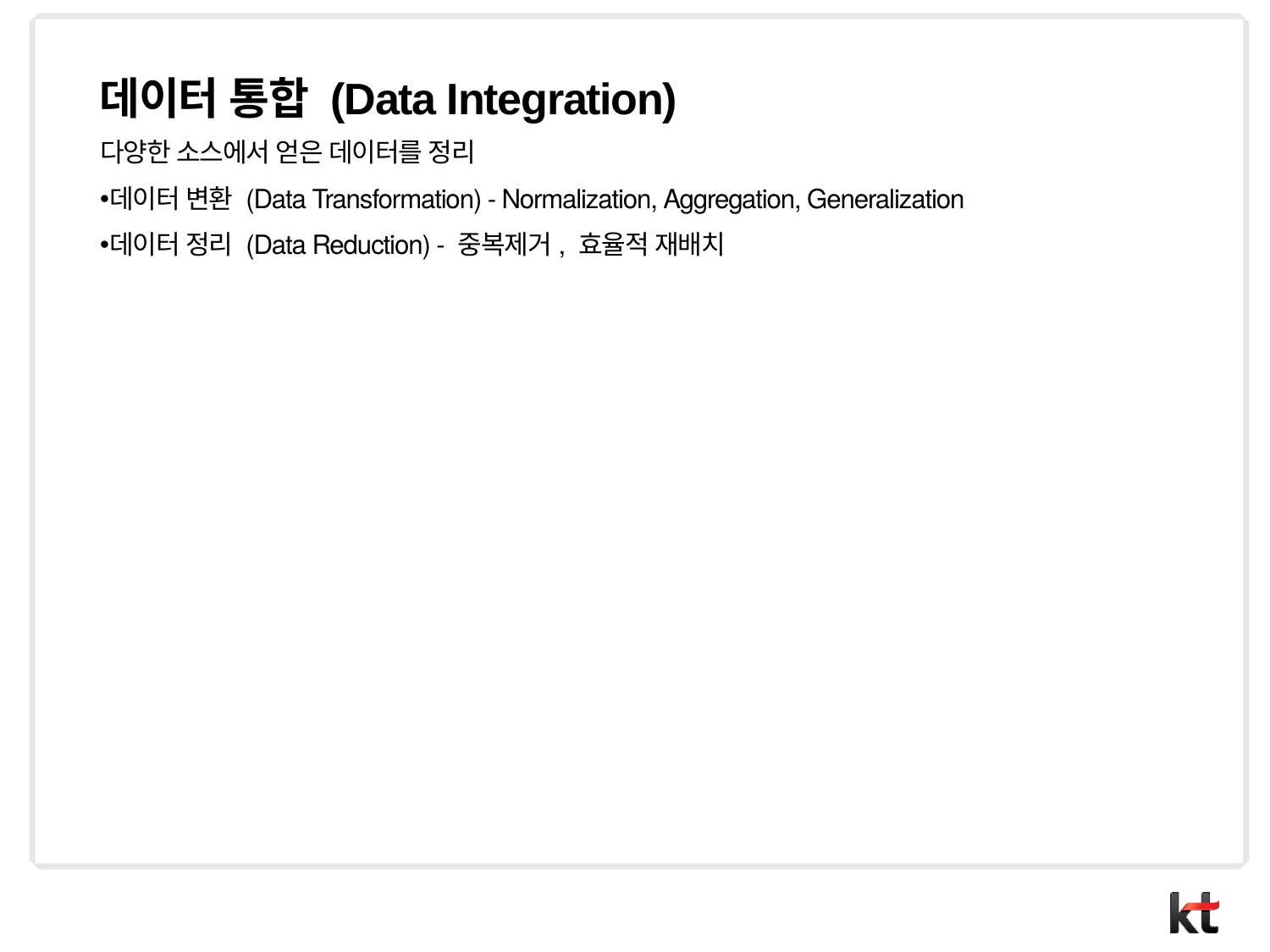

# 데이터 통합 (Data Integration)
다양한 소스에서 얻은 데이터를 정리
데이터 변환 (Data Transformation) - Normalization, Aggregation, Generalization
데이터 정리 (Data Reduction) - 중복제거, 효율적 재배치